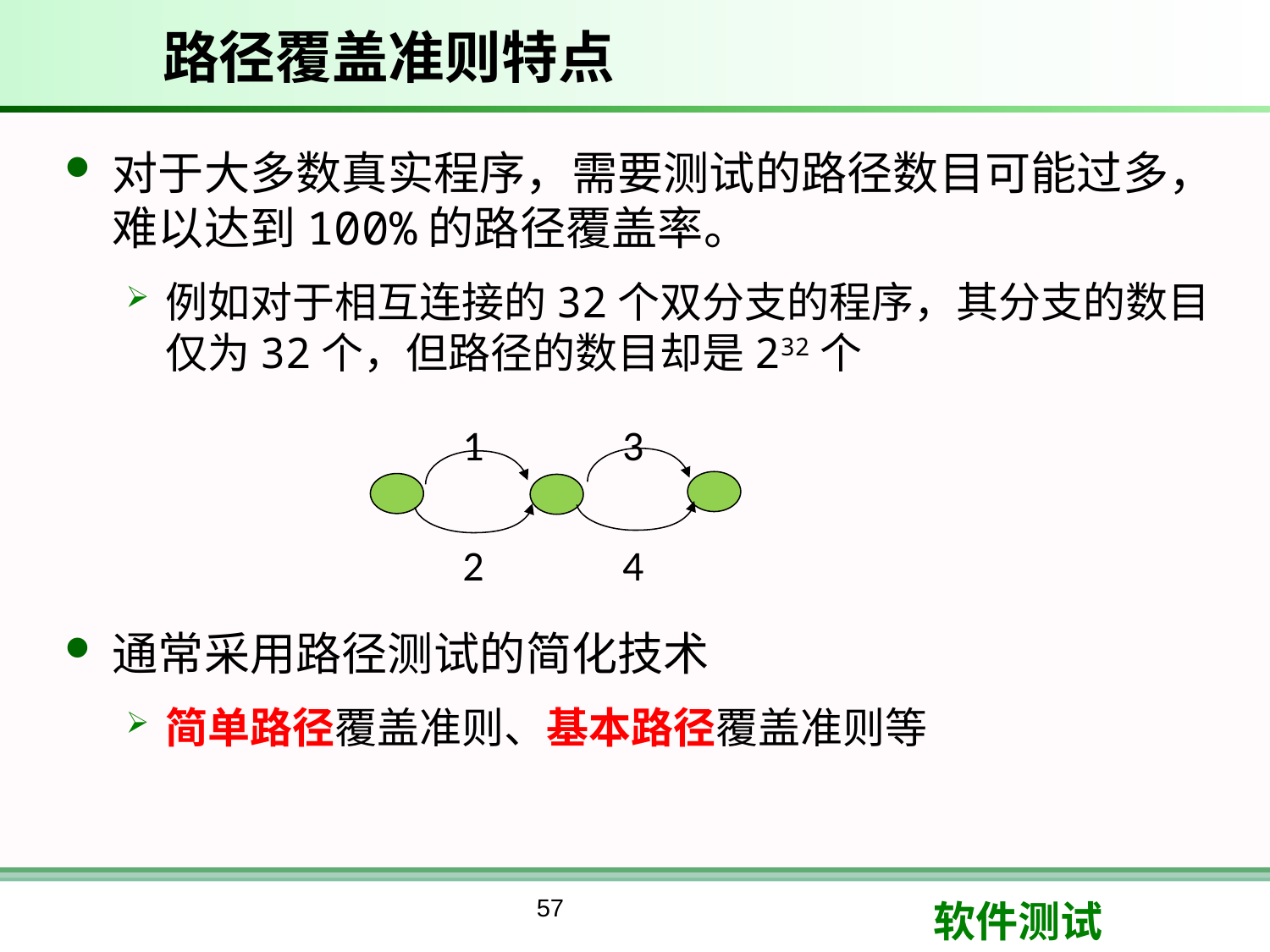

# 路径覆盖准则特点
对于大多数真实程序，需要测试的路径数目可能过多，难以达到100%的路径覆盖率。
例如对于相互连接的32个双分支的程序，其分支的数目仅为32个，但路径的数目却是232个

通常采用路径测试的简化技术
简单路径覆盖准则、基本路径覆盖准则等
1
3

2
4
57